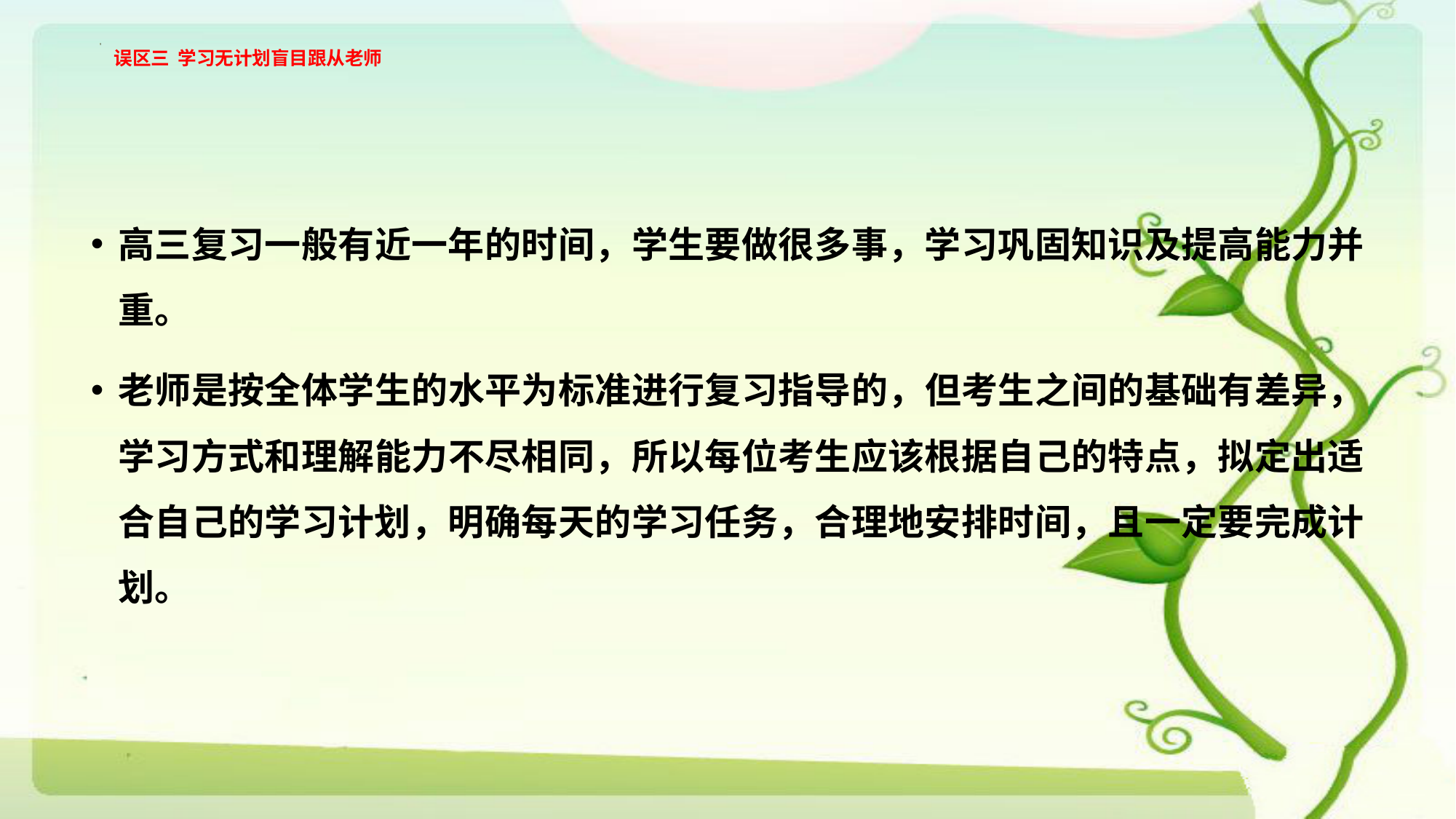

# 误区三  学习无计划盲目跟从老师
高三复习一般有近一年的时间，学生要做很多事，学习巩固知识及提高能力并重。
老师是按全体学生的水平为标准进行复习指导的，但考生之间的基础有差异，学习方式和理解能力不尽相同，所以每位考生应该根据自己的特点，拟定出适合自己的学习计划，明确每天的学习任务，合理地安排时间，且一定要完成计划。